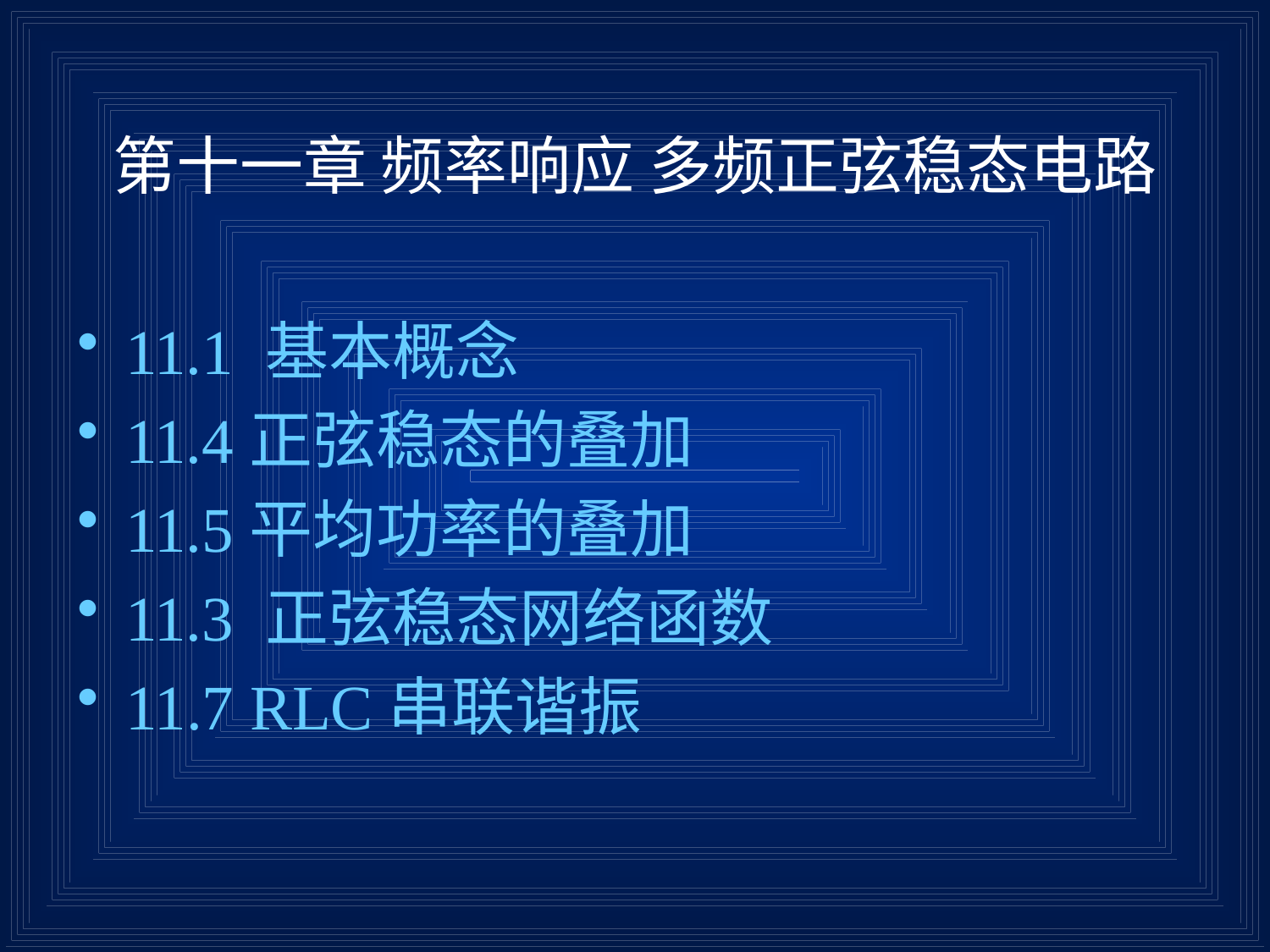

# 第十一章 频率响应 多频正弦稳态电路
11.1 基本概念
11.4正弦稳态的叠加
11.5平均功率的叠加
11.3 正弦稳态网络函数
11.7 RLC串联谐振